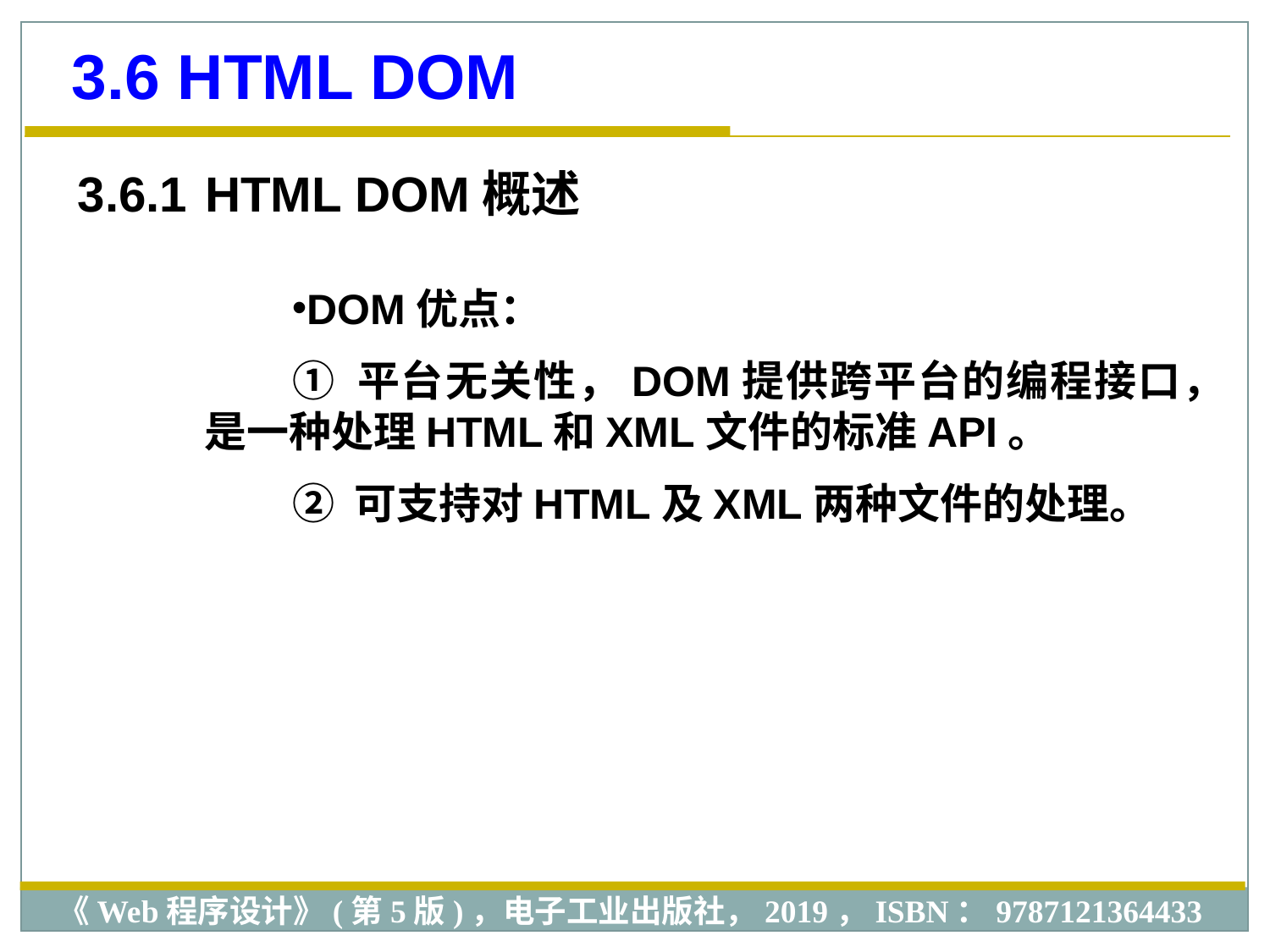

3.6 HTML DOM
3.6.1  HTML DOM概述
DOM优点：
① 平台无关性，DOM提供跨平台的编程接口，是一种处理HTML和XML文件的标准API。
② 可支持对HTML及XML两种文件的处理。